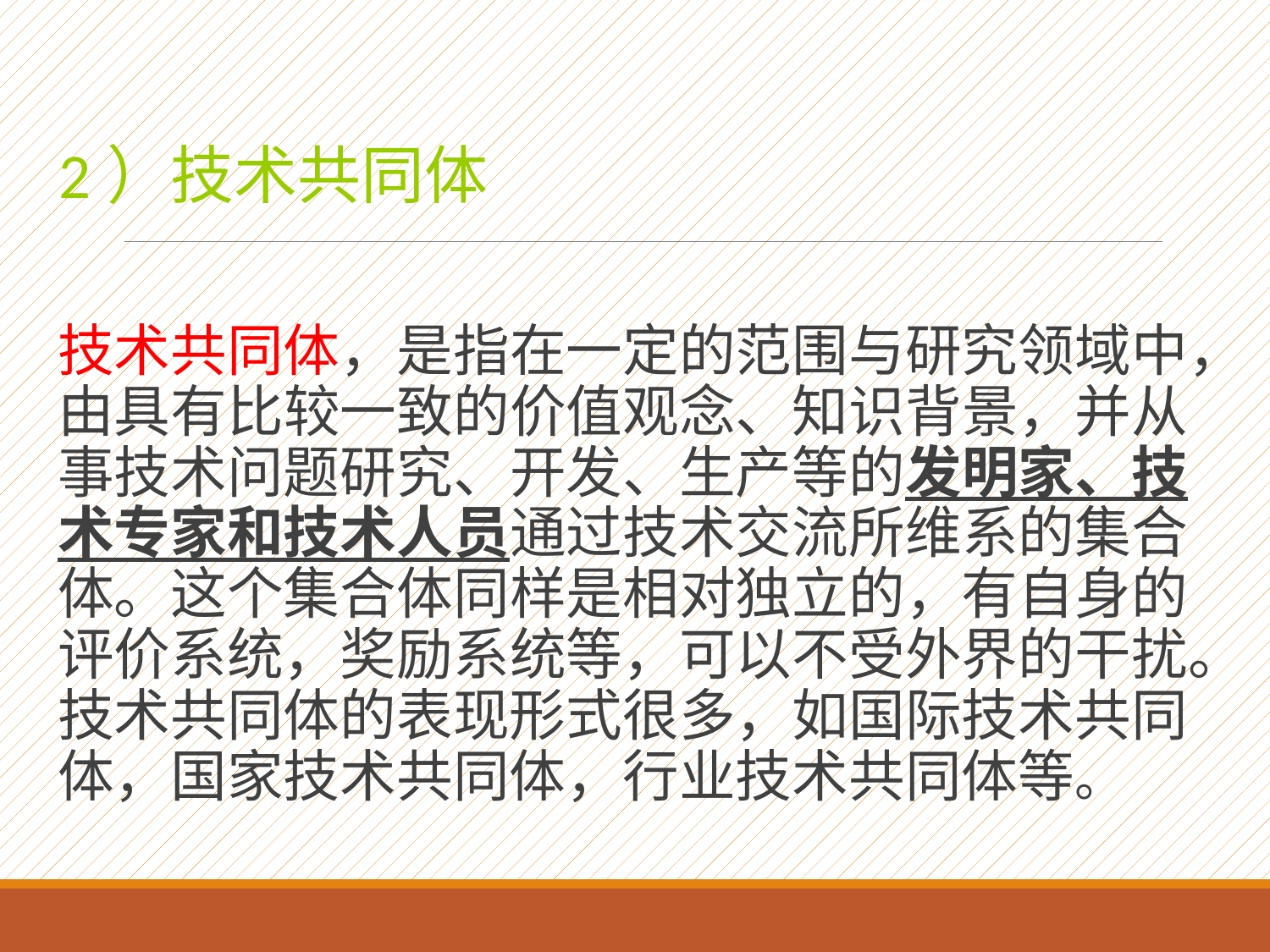

2）技术共同体

技术共同体，是指在一定的范围与研究领域中，由具有比较一致的价值观念、知识背景，并从事技术问题研究、开发、生产等的发明家、技术专家和技术人员通过技术交流所维系的集合体。这个集合体同样是相对独立的，有自身的评价系统，奖励系统等，可以不受外界的干扰。技术共同体的表现形式很多，如国际技术共同体，国家技术共同体，行业技术共同体等。